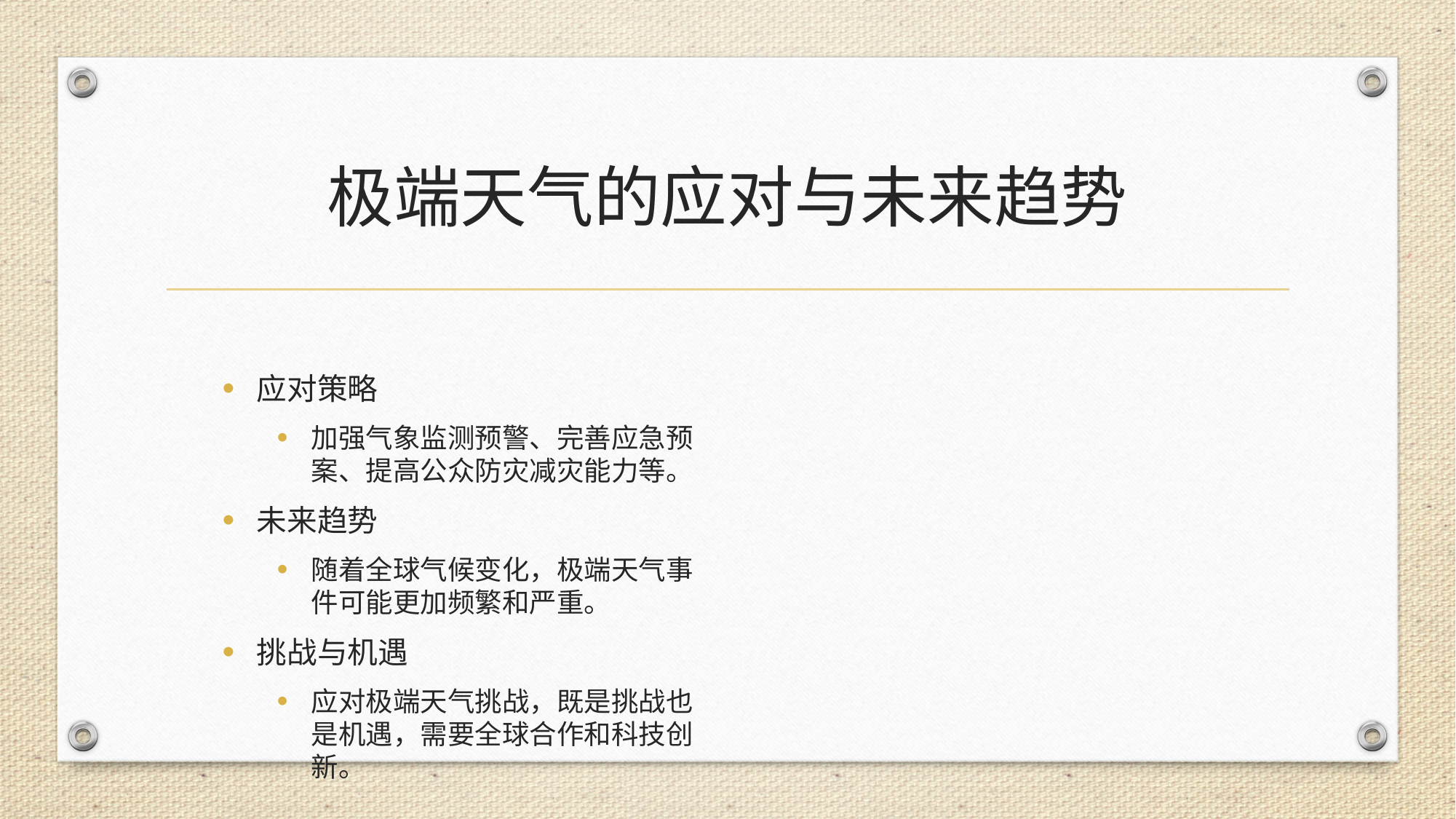

# 极端天气的应对与未来趋势

应对策略
加强气象监测预警、完善应急预案、提高公众防灾减灾能力等。
未来趋势
随着全球气候变化，极端天气事件可能更加频繁和严重。
挑战与机遇
应对极端天气挑战，既是挑战也是机遇，需要全球合作和科技创新。